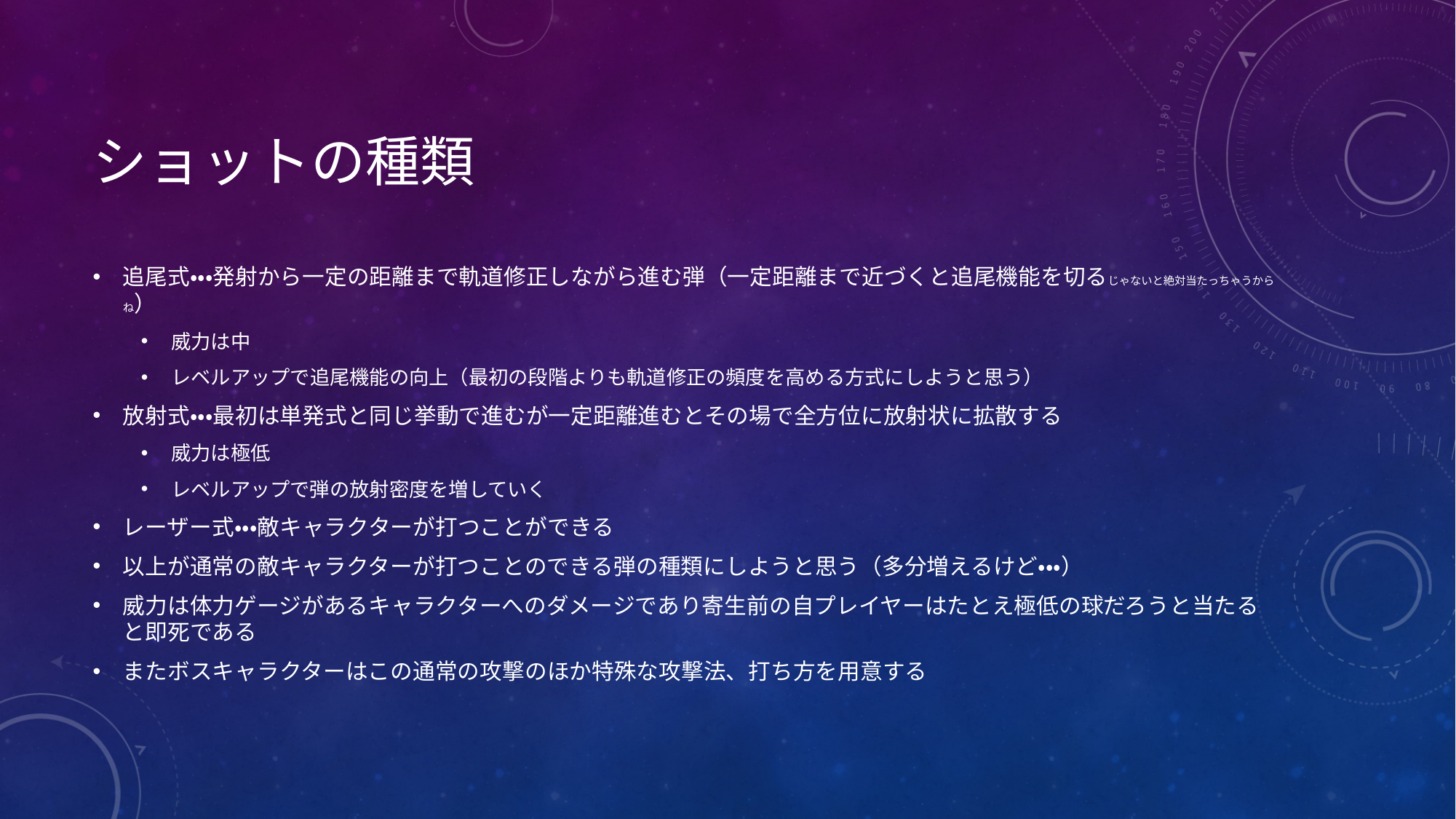

# ショットの種類
追尾式・・・発射から一定の距離まで軌道修正しながら進む弾（一定距離まで近づくと追尾機能を切るじゃないと絶対当たっちゃうからね）
威力は中
レベルアップで追尾機能の向上（最初の段階よりも軌道修正の頻度を高める方式にしようと思う）
放射式・・・最初は単発式と同じ挙動で進むが一定距離進むとその場で全方位に放射状に拡散する
威力は極低
レベルアップで弾の放射密度を増していく
レーザー式・・・敵キャラクターが打つことができる
以上が通常の敵キャラクターが打つことのできる弾の種類にしようと思う（多分増えるけど・・・）
威力は体力ゲージがあるキャラクターへのダメージであり寄生前の自プレイヤーはたとえ極低の球だろうと当たると即死である
またボスキャラクターはこの通常の攻撃のほか特殊な攻撃法、打ち方を用意する